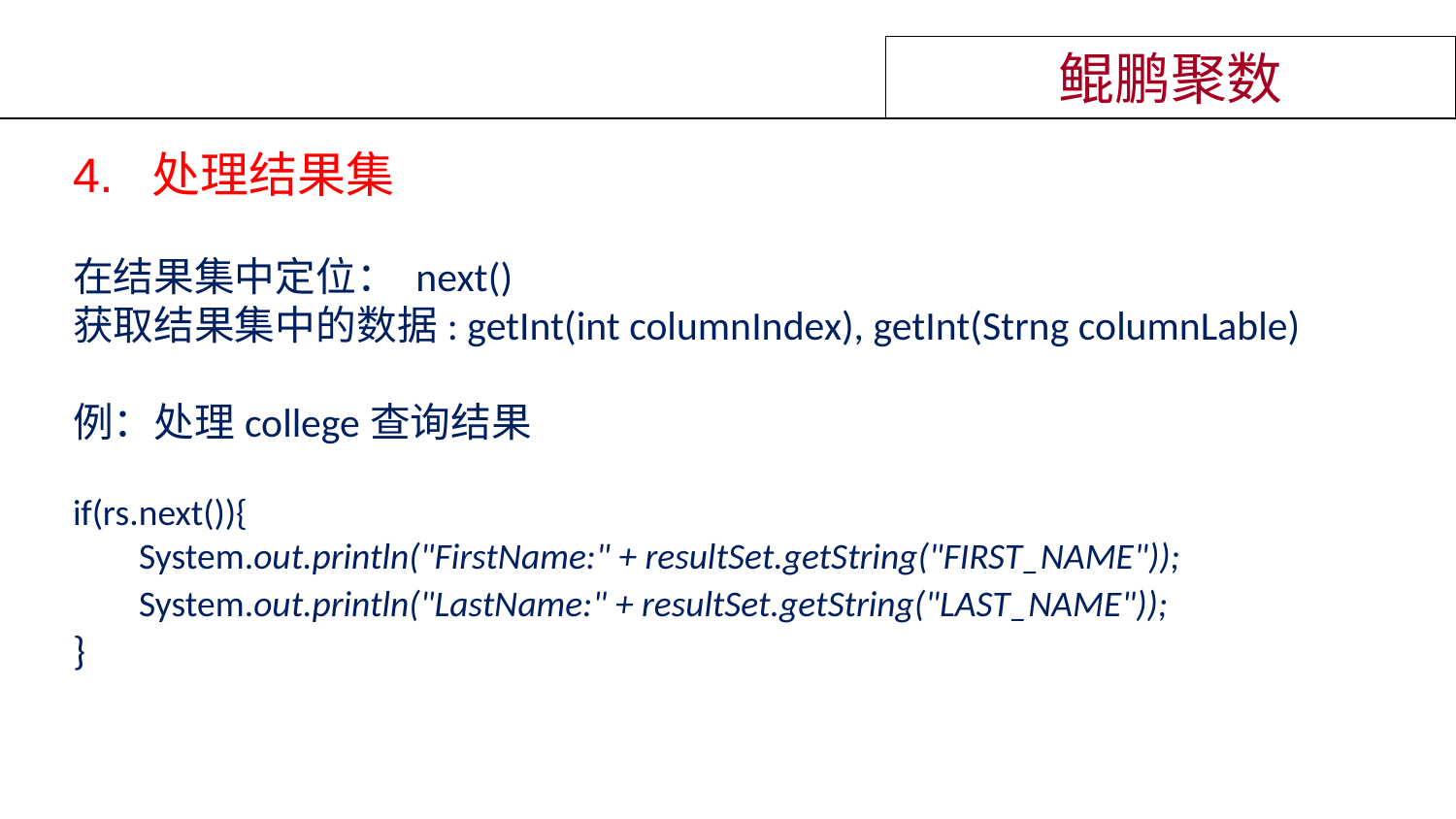

鲲鹏聚数

4.  处理结果集

在结果集中定位： next()
获取结果集中的数据: getInt(int columnIndex), getInt(Strng columnLable)

例：处理college查询结果

if(rs.next()){
        System.out.println("FirstName:" + resultSet.getString("FIRST_NAME"));
        System.out.println("LastName:" + resultSet.getString("LAST_NAME"));
}